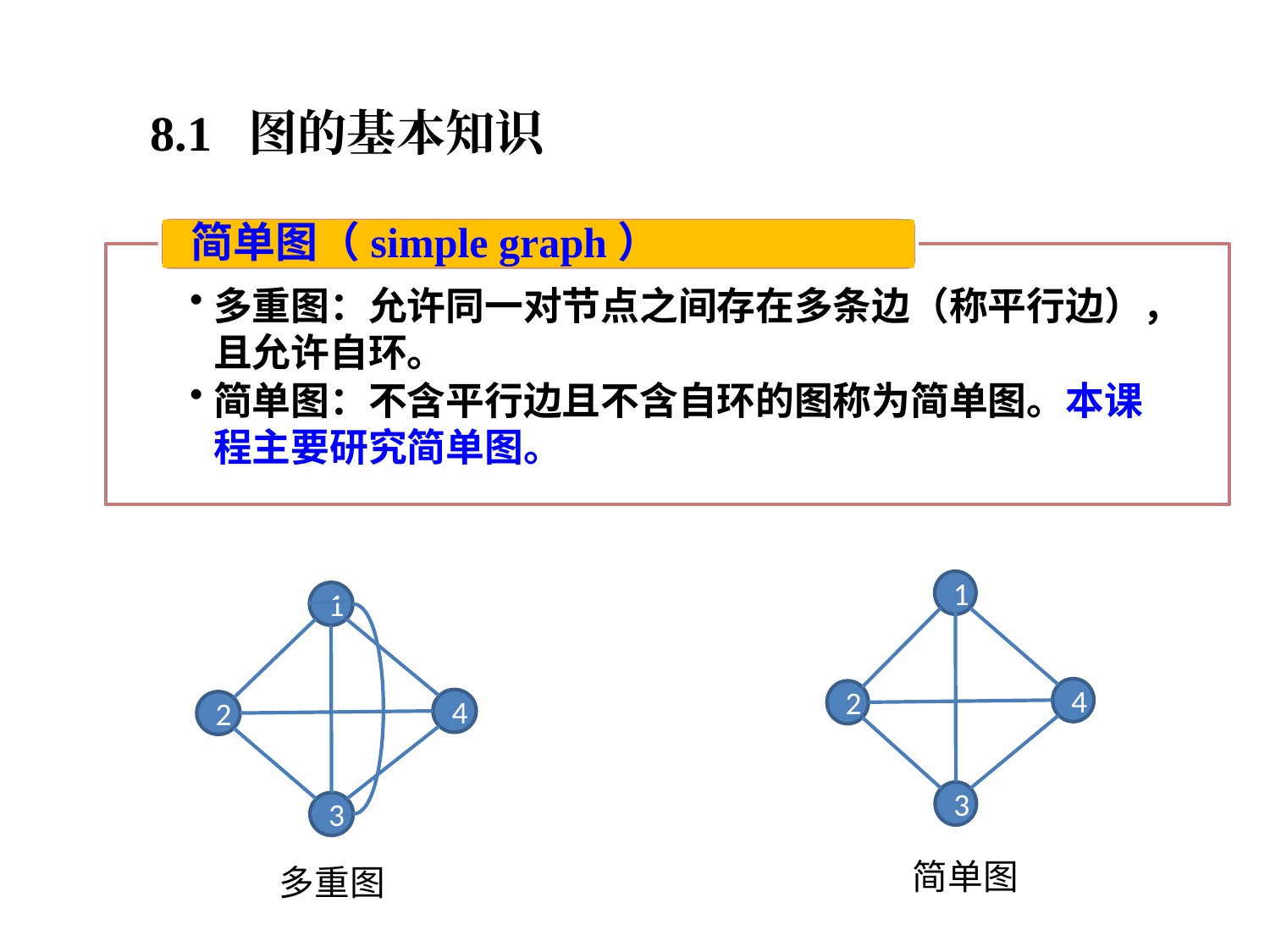

8.1  图的基本知识

简单图（simple graph）

多重图：允许同一对节点之间存在多条边（称平行边），且允许自环。
简单图：不含平行边且不含自环的图称为简单图。本课程主要研究简单图。
1
4
2
3
1
4
2
3
简单图
多重图